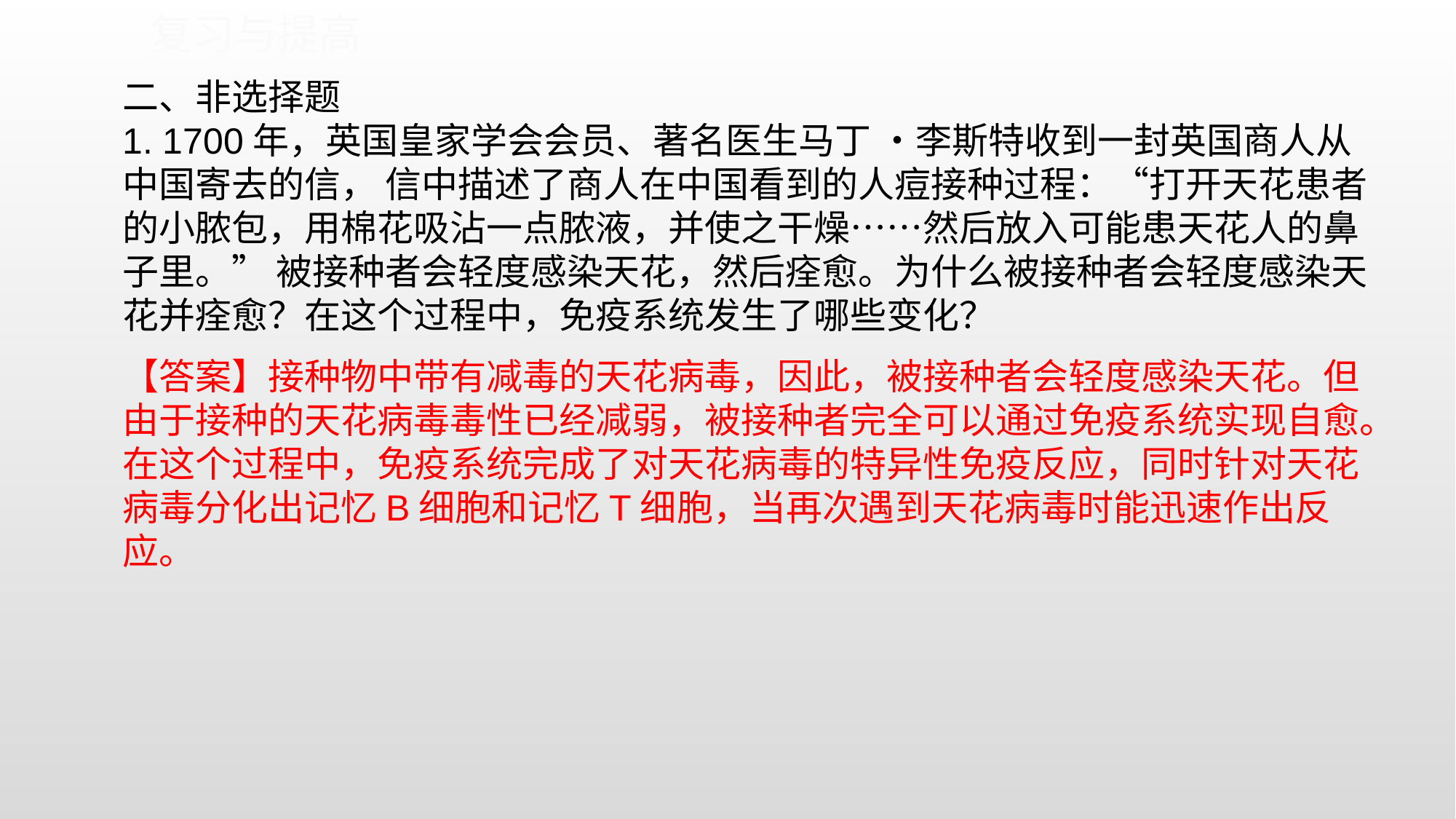

复习与提高
二、非选择题
1. 1700年，英国皇家学会会员、著名医生马丁 •李斯特收到一封英国商人从中国寄去的信， 信中描述了商人在中国看到的人痘接种过程：“打开天花患者的小脓包，用棉花吸沾一点脓液，并使之干燥……然后放入可能患天花人的鼻子里。” 被接种者会轻度感染天花，然后痊愈。为什么被接种者会轻度感染天花并痊愈？在这个过程中，免疫系统发生了哪些变化？
【答案】接种物中带有减毒的天花病毒，因此，被接种者会轻度感染天花。但由于接种的天花病毒毒性已经减弱，被接种者完全可以通过免疫系统实现自愈。在这个过程中，免疫系统完成了对天花病毒的特异性免疫反应，同时针对天花病毒分化出记忆B细胞和记忆T细胞，当再次遇到天花病毒时能迅速作出反应。